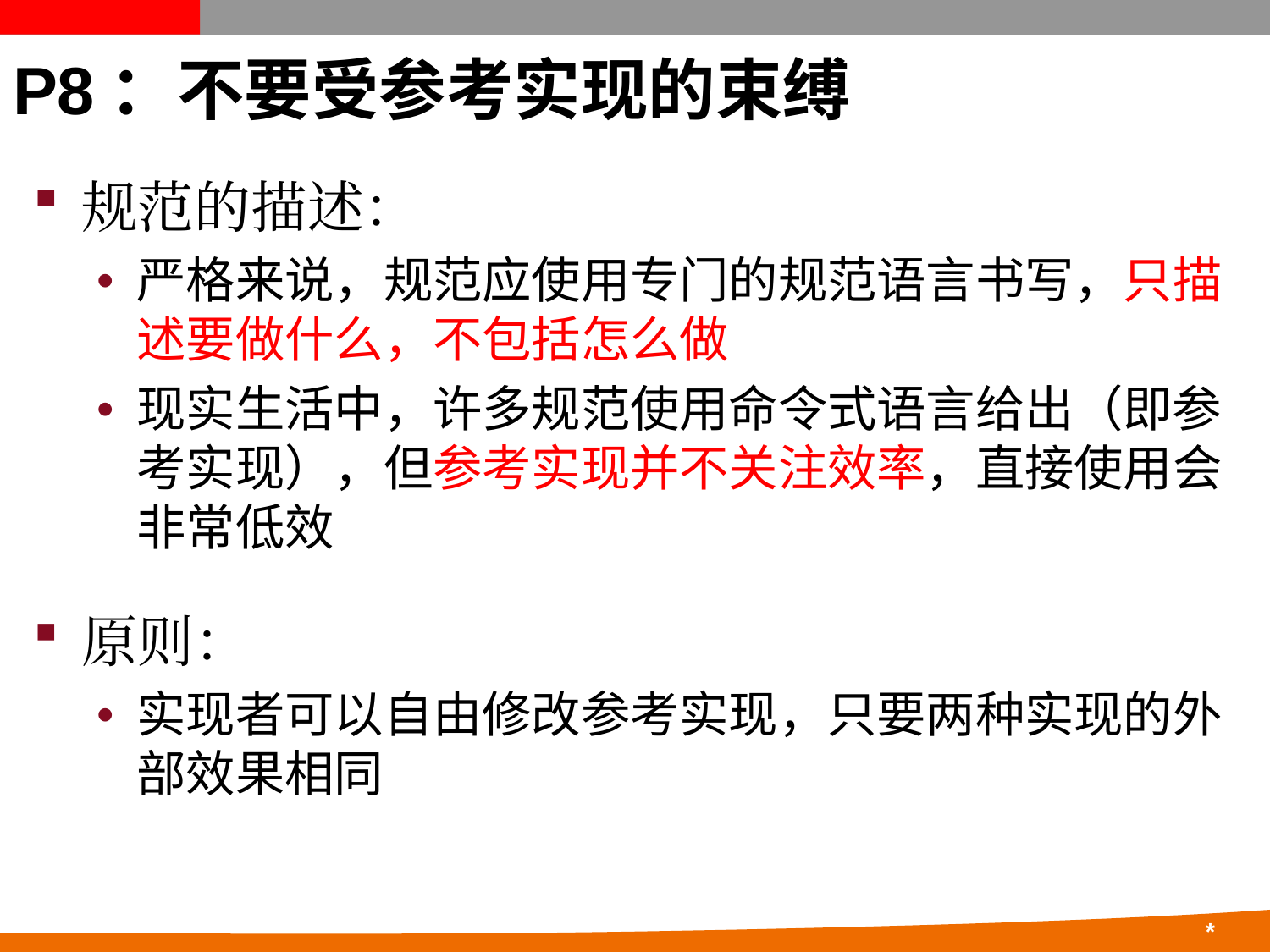

# P8：不要受参考实现的束缚
规范的描述：
严格来说，规范应使用专门的规范语言书写，只描述要做什么，不包括怎么做
现实生活中，许多规范使用命令式语言给出（即参考实现），但参考实现并不关注效率，直接使用会非常低效

原则：
实现者可以自由修改参考实现，只要两种实现的外部效果相同